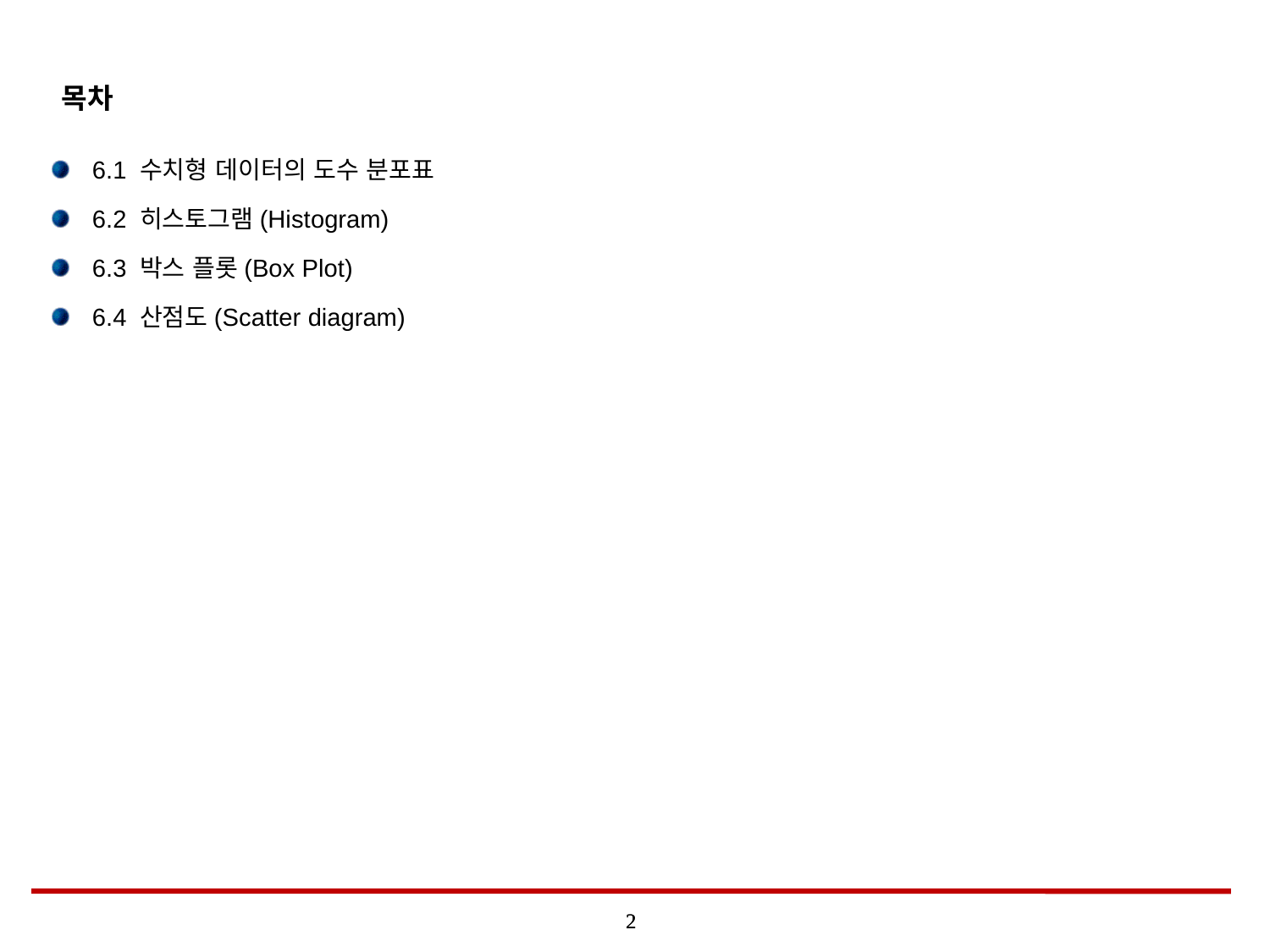

# 목차
6.1 수치형 데이터의 도수 분포표
6.2 히스토그램(Histogram)
6.3 박스 플롯(Box Plot)
6.4 산점도(Scatter diagram)